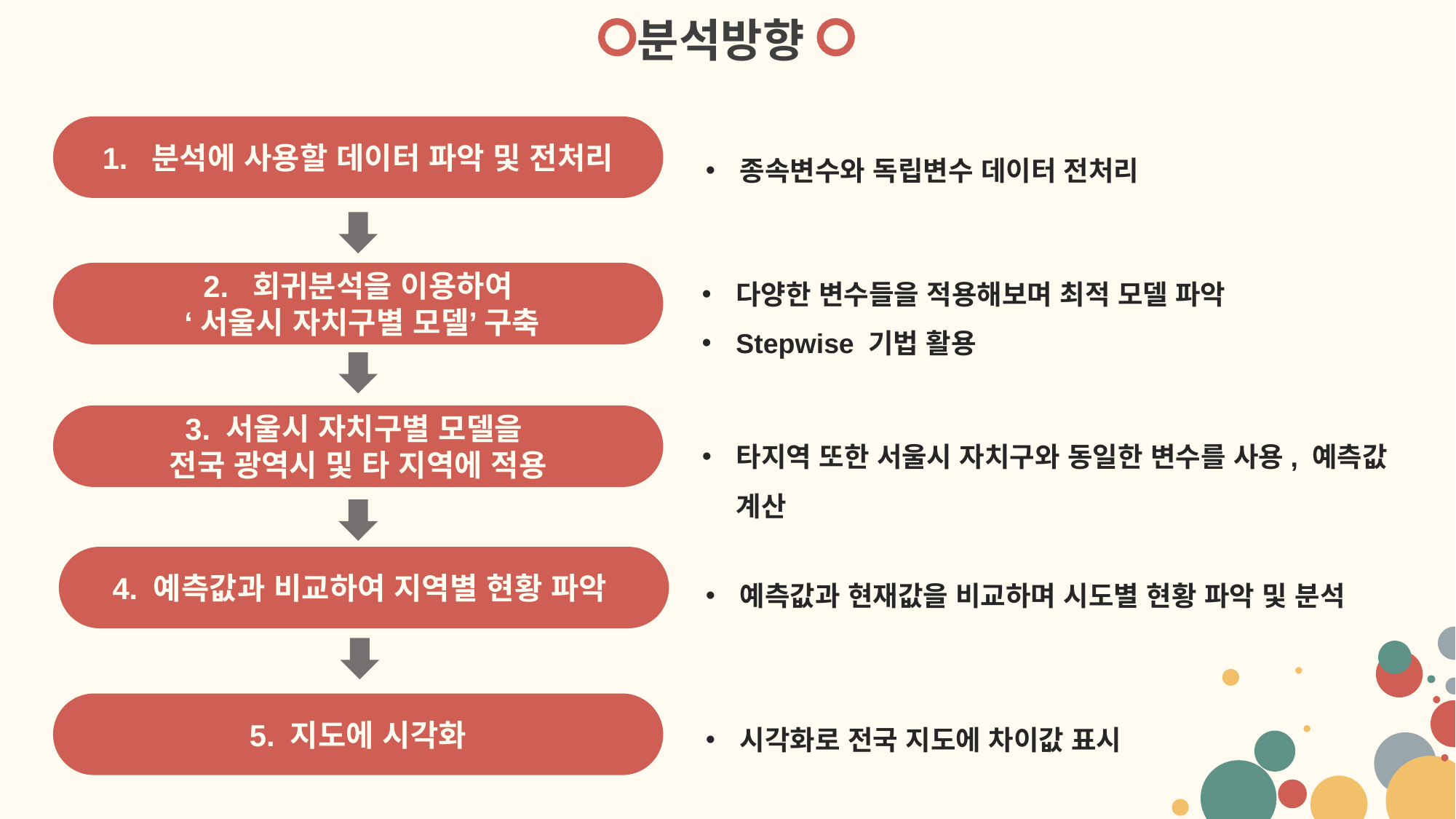

분석방향

1.  분석에 사용할 데이터 파악 및 전처리
종속변수와 독립변수 데이터 전처리

다양한 변수들을 적용해보며 최적 모델 파악
Stepwise 기법 활용
2.  회귀분석을 이용하여
 ‘서울시 자치구별 모델’ 구축

3. 서울시 자치구별 모델을
전국 광역시 및 타 지역에 적용
타지역 또한 서울시 자치구와 동일한 변수를 사용, 예측값 계산

4. 예측값과 비교하여 지역별 현황 파악
예측값과 현재값을 비교하며 시도별 현황 파악 및 분석

5. 지도에 시각화

시각화로 전국 지도에 차이값 표시